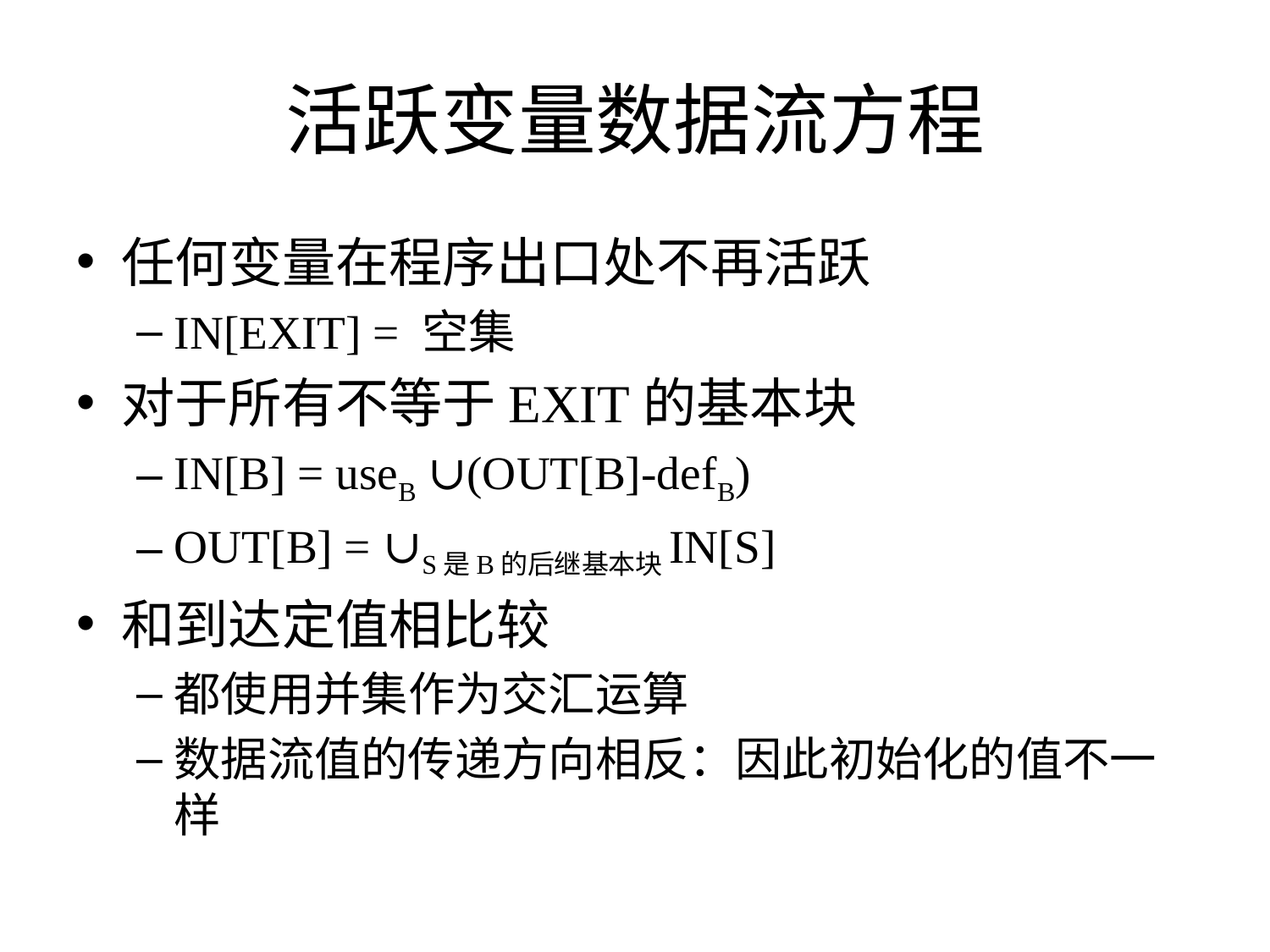

# 活跃变量数据流方程
任何变量在程序出口处不再活跃
IN[EXIT] = 空集
对于所有不等于EXIT的基本块
IN[B] = useB ∪(OUT[B]-defB)
OUT[B] = ∪S是B的后继基本块IN[S]
和到达定值相比较
都使用并集作为交汇运算
数据流值的传递方向相反：因此初始化的值不一样